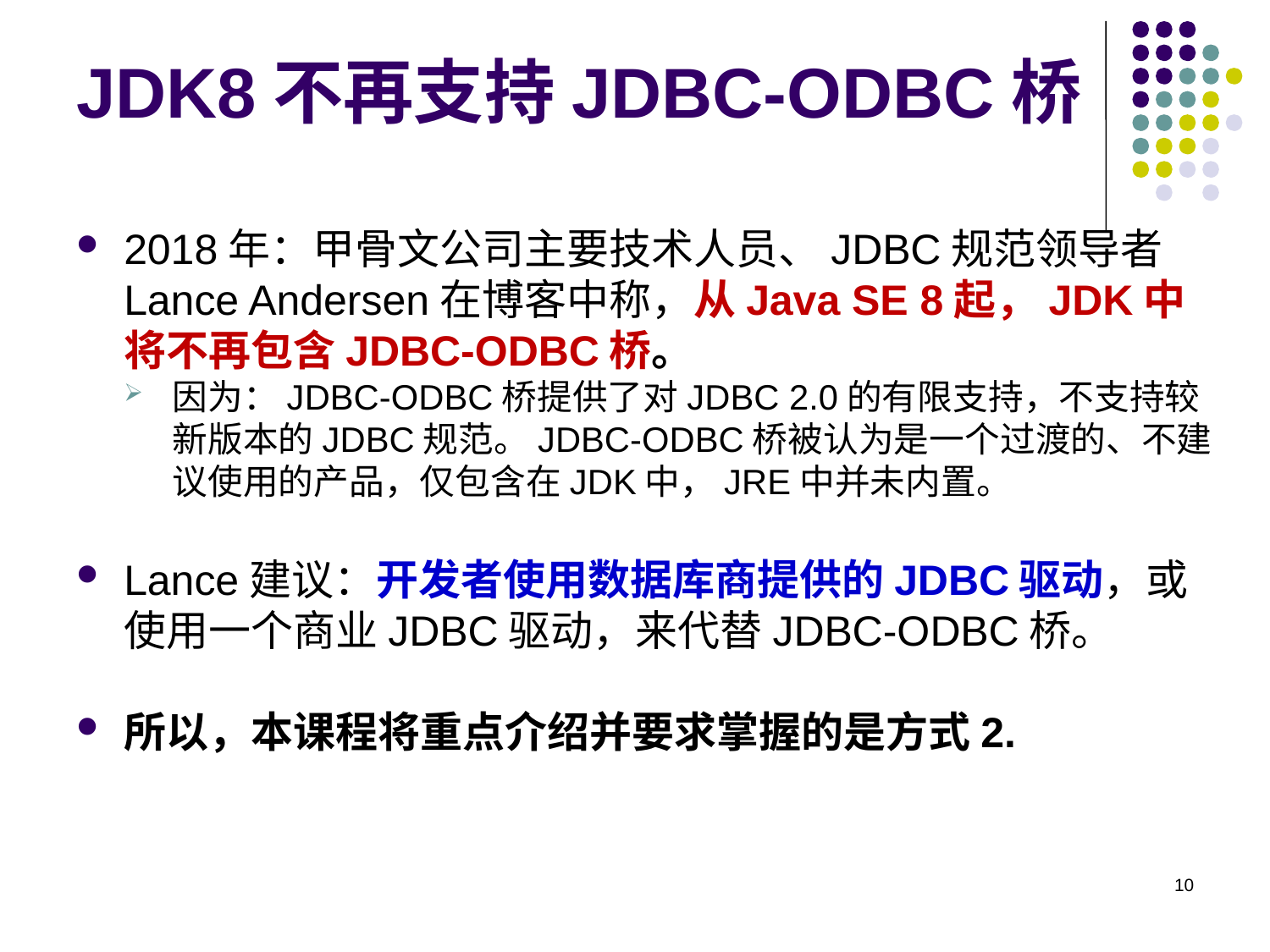

# JDK8不再支持JDBC-ODBC桥
2018年：甲骨文公司主要技术人员、JDBC规范领导者Lance Andersen在博客中称，从Java SE 8起，JDK中将不再包含JDBC-ODBC桥。
因为：JDBC-ODBC桥提供了对JDBC 2.0的有限支持，不支持较新版本的JDBC规范。JDBC-ODBC桥被认为是一个过渡的、不建议使用的产品，仅包含在JDK中，JRE中并未内置。

Lance建议：开发者使用数据库商提供的JDBC驱动，或使用一个商业JDBC驱动，来代替JDBC-ODBC桥。

所以，本课程将重点介绍并要求掌握的是方式2.
10